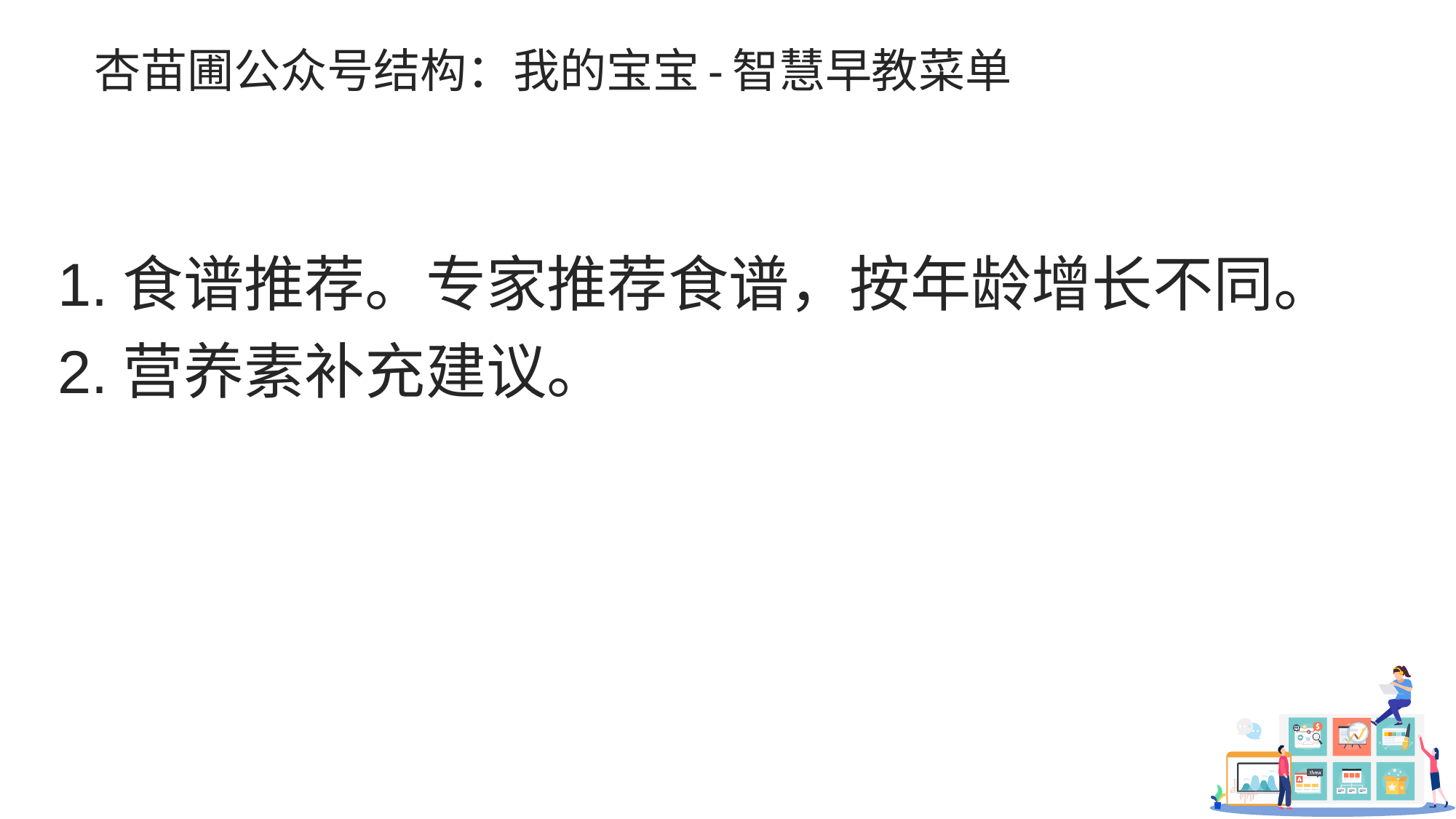

# 杏苗圃公众号结构：我的宝宝-智慧早教菜单

1.食谱推荐。专家推荐食谱，按年龄增长不同。
2.营养素补充建议。